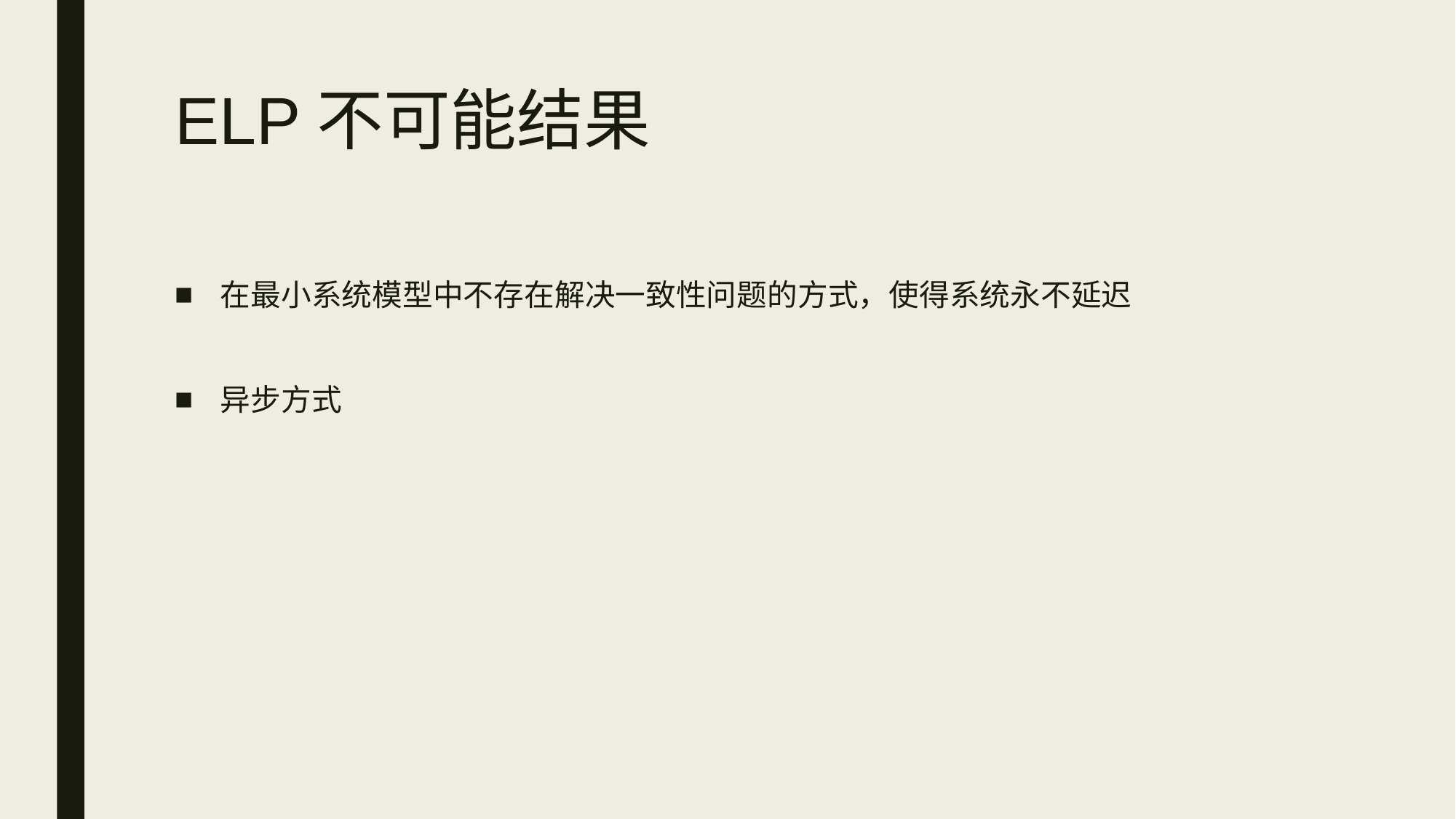

# ELP不可能结果
在最小系统模型中不存在解决一致性问题的方式，使得系统永不延迟

异步方式